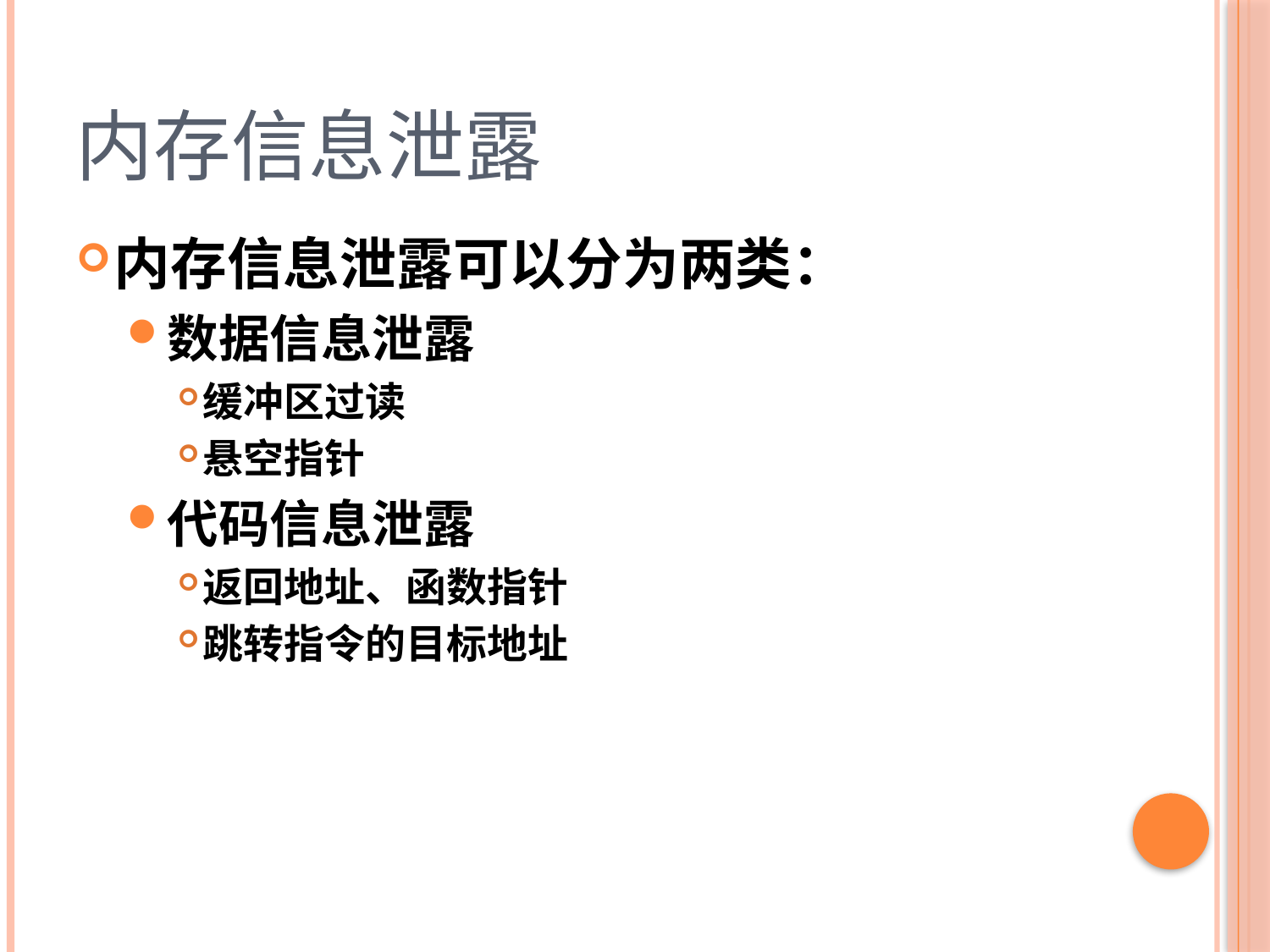

# 内存信息泄露
内存信息泄露可以分为两类：
数据信息泄露
缓冲区过读
悬空指针
代码信息泄露
返回地址、函数指针
跳转指令的目标地址